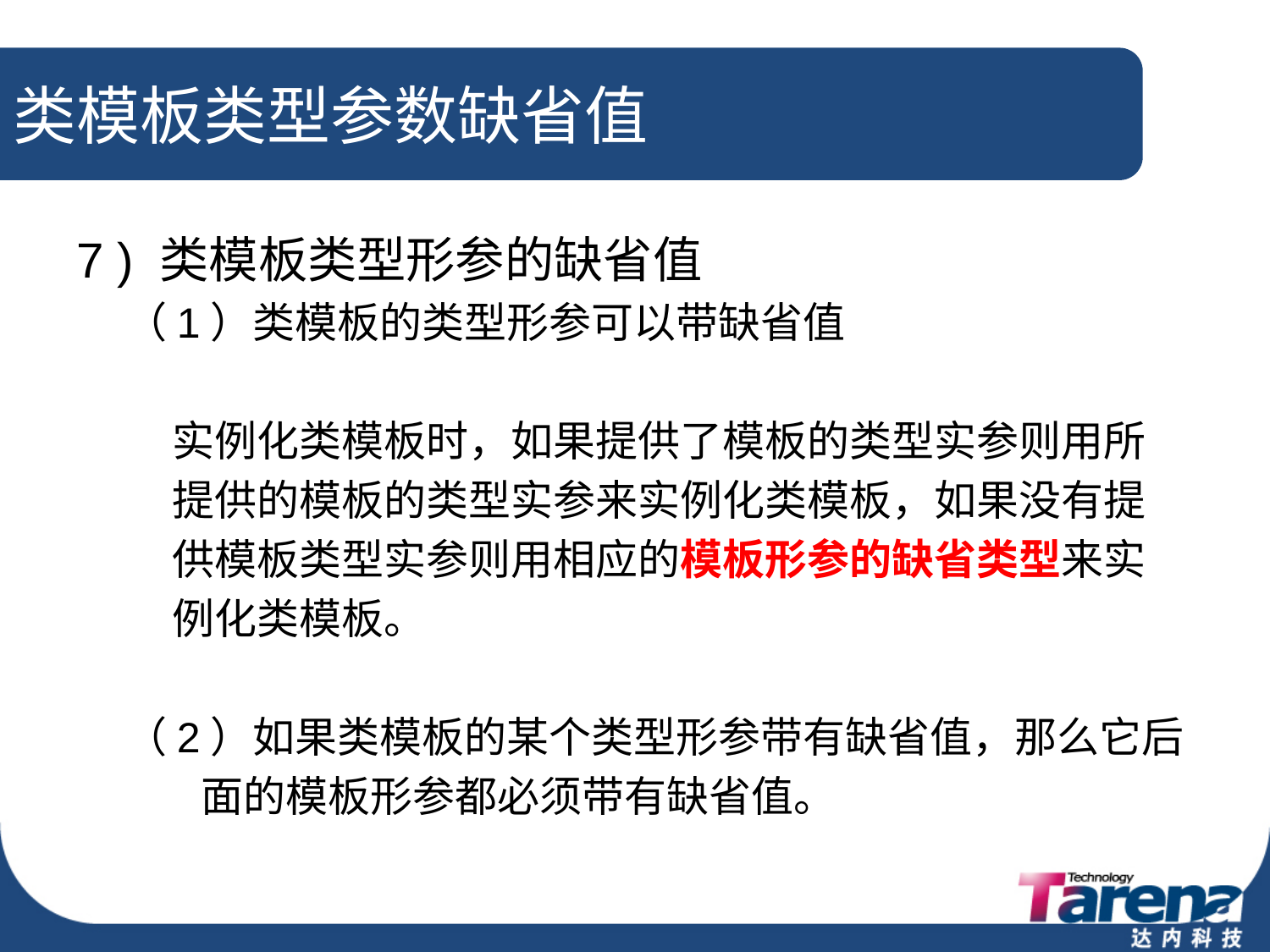

# 类模板类型参数缺省值
7 ) 类模板类型形参的缺省值
    （1）类模板的类型形参可以带缺省值

         实例化类模板时，如果提供了模板的类型实参则用所
         提供的模板的类型实参来实例化类模板，如果没有提
         供模板类型实参则用相应的模板形参的缺省类型来实
         例化类模板。

    （2）如果类模板的某个类型形参带有缺省值，那么它后
            面的模板形参都必须带有缺省值。